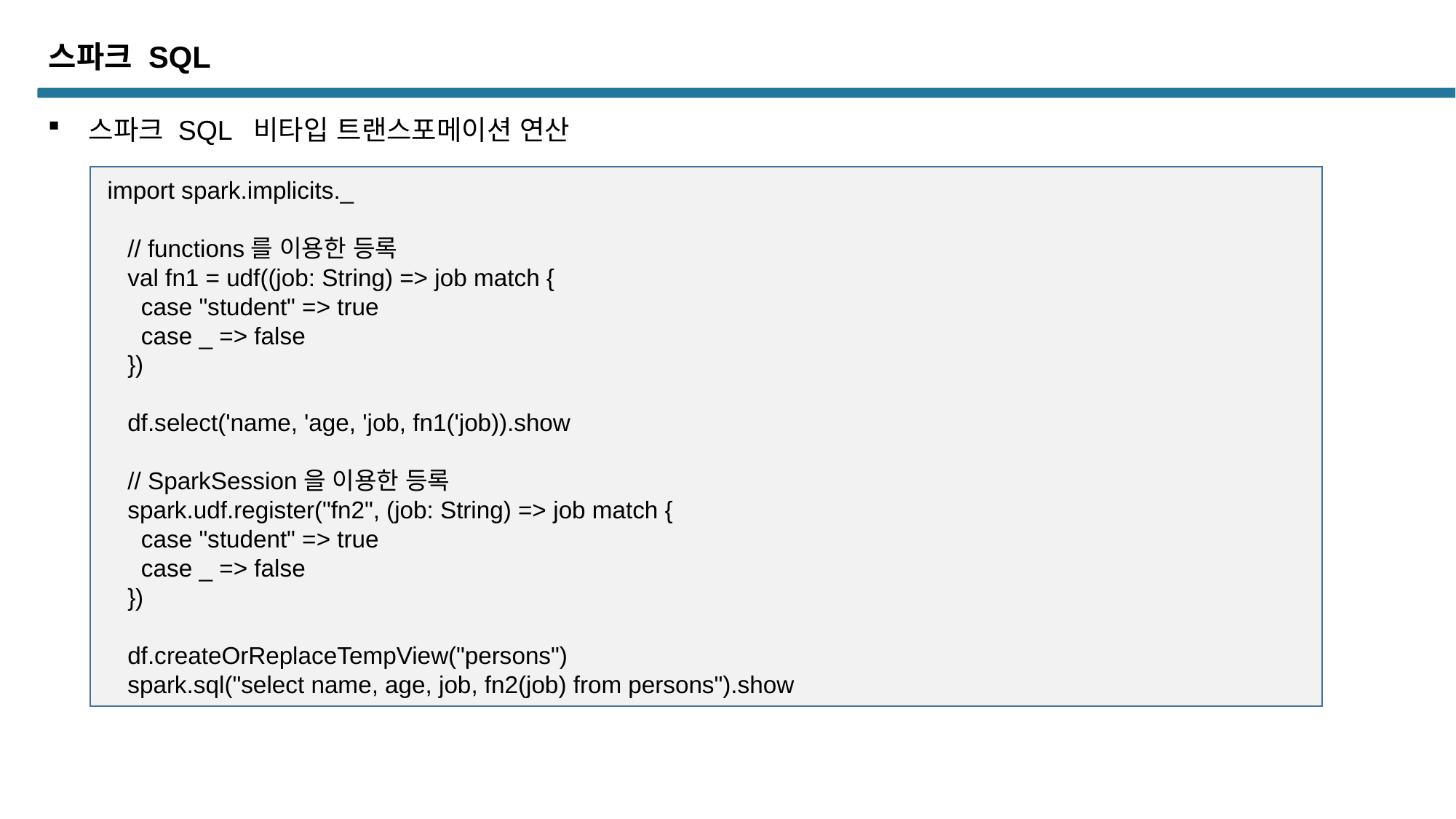

스파크 SQL
스파크 SQL  비타입 트랜스포메이션 연산
 import spark.implicits._

    // functions를 이용한 등록
    val fn1 = udf((job: String) => job match {
      case "student" => true
      case _ => false
    })

    df.select('name, 'age, 'job, fn1('job)).show

    // SparkSession을 이용한 등록
    spark.udf.register("fn2", (job: String) => job match {
      case "student" => true
      case _ => false
    })

    df.createOrReplaceTempView("persons")
    spark.sql("select name, age, job, fn2(job) from persons").show